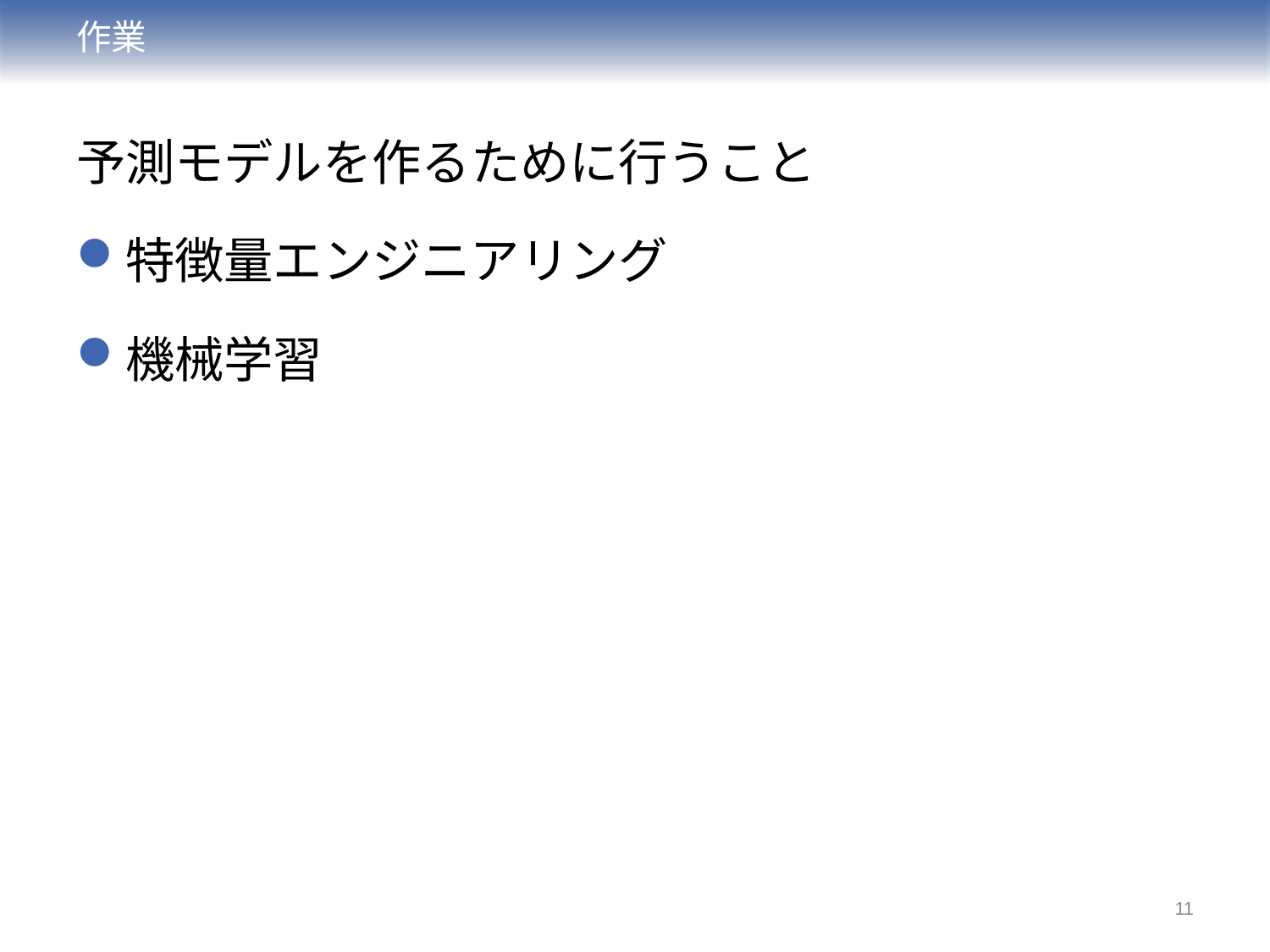

# 作業
予測モデルを作るために行うこと
特徴量エンジニアリング
機械学習

11